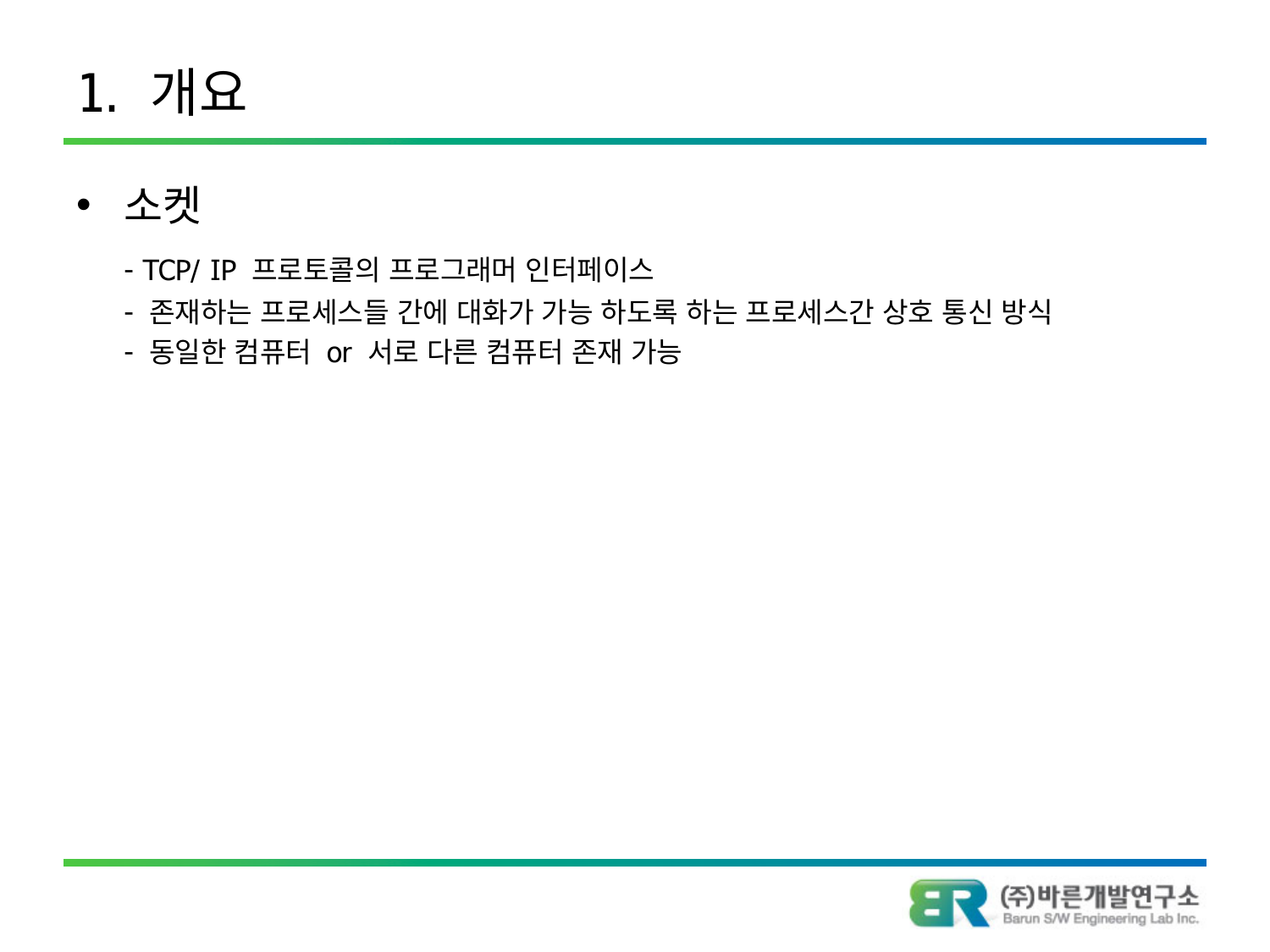

# 1. 개요
소켓
	- TCP/ IP 프로토콜의 프로그래머 인터페이스
	- 존재하는 프로세스들 간에 대화가 가능 하도록 하는 프로세스간 상호 통신 방식
	- 동일한 컴퓨터 or 서로 다른 컴퓨터 존재 가능